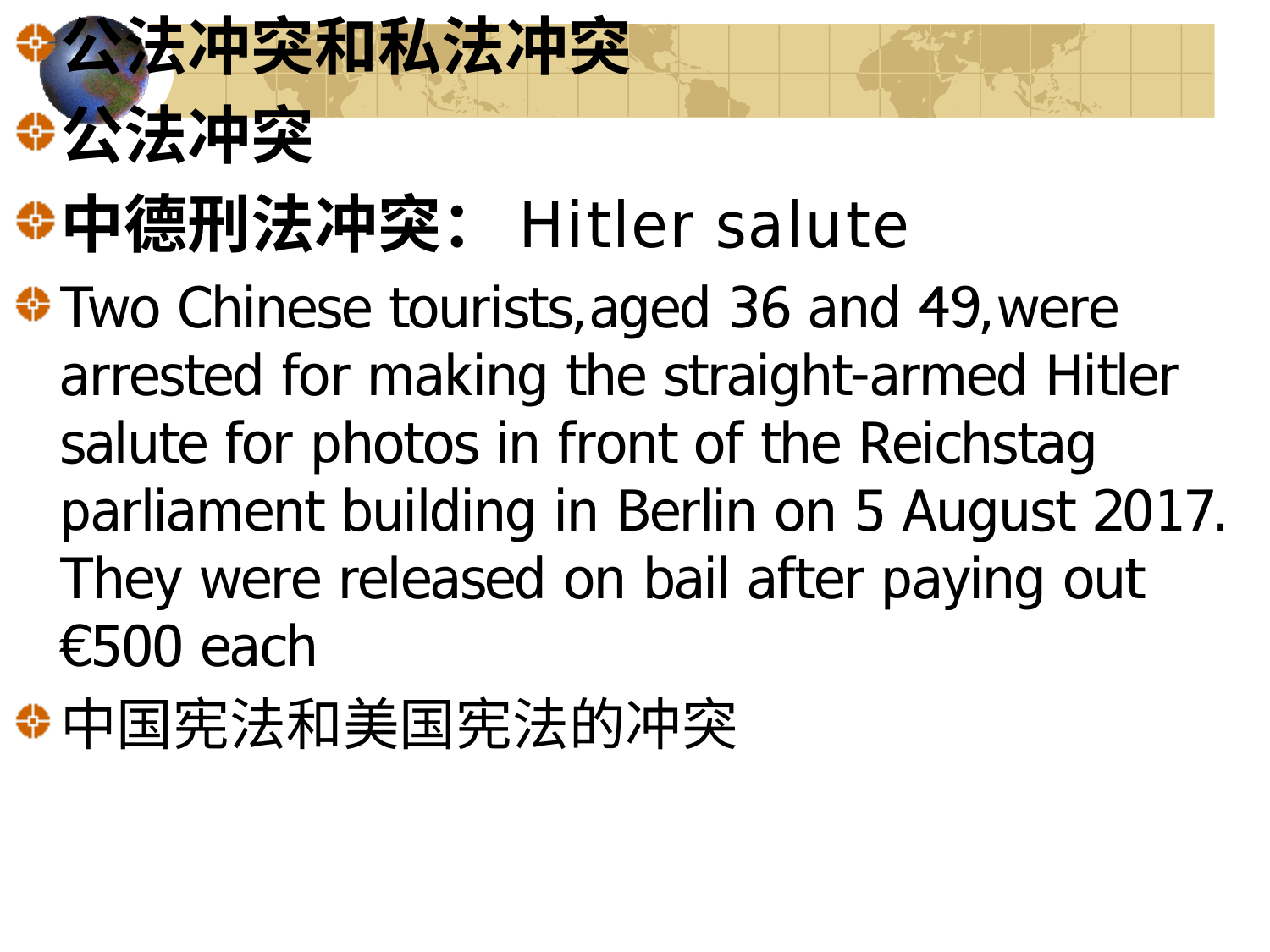

公法冲突和私法冲突
公法冲突
中德刑法冲突：Hitler salute
Two Chinese tourists,aged 36 and 49,were arrested for making the straight-armed Hitler salute for photos in front of the Reichstag parliament building in Berlin on 5 August 2017. They were released on bail after paying out €500 each
中国宪法和美国宪法的冲突